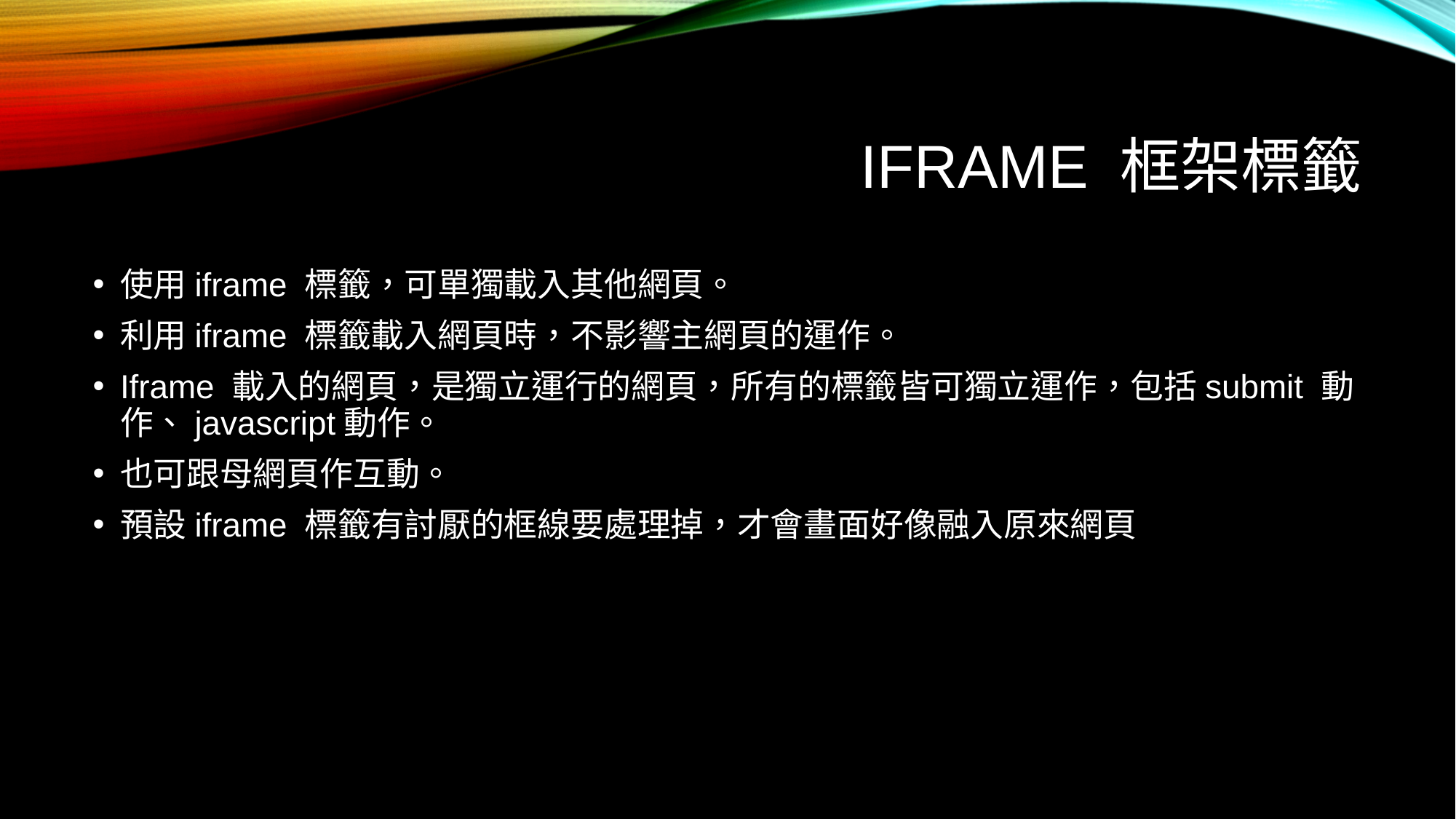

# Iframe 框架標籤
使用iframe 標籤，可單獨載入其他網頁。
利用iframe 標籤載入網頁時，不影響主網頁的運作。
Iframe 載入的網頁，是獨立運行的網頁，所有的標籤皆可獨立運作，包括submit 動作、javascript動作。
也可跟母網頁作互動。
預設iframe 標籤有討厭的框線要處理掉，才會畫面好像融入原來網頁